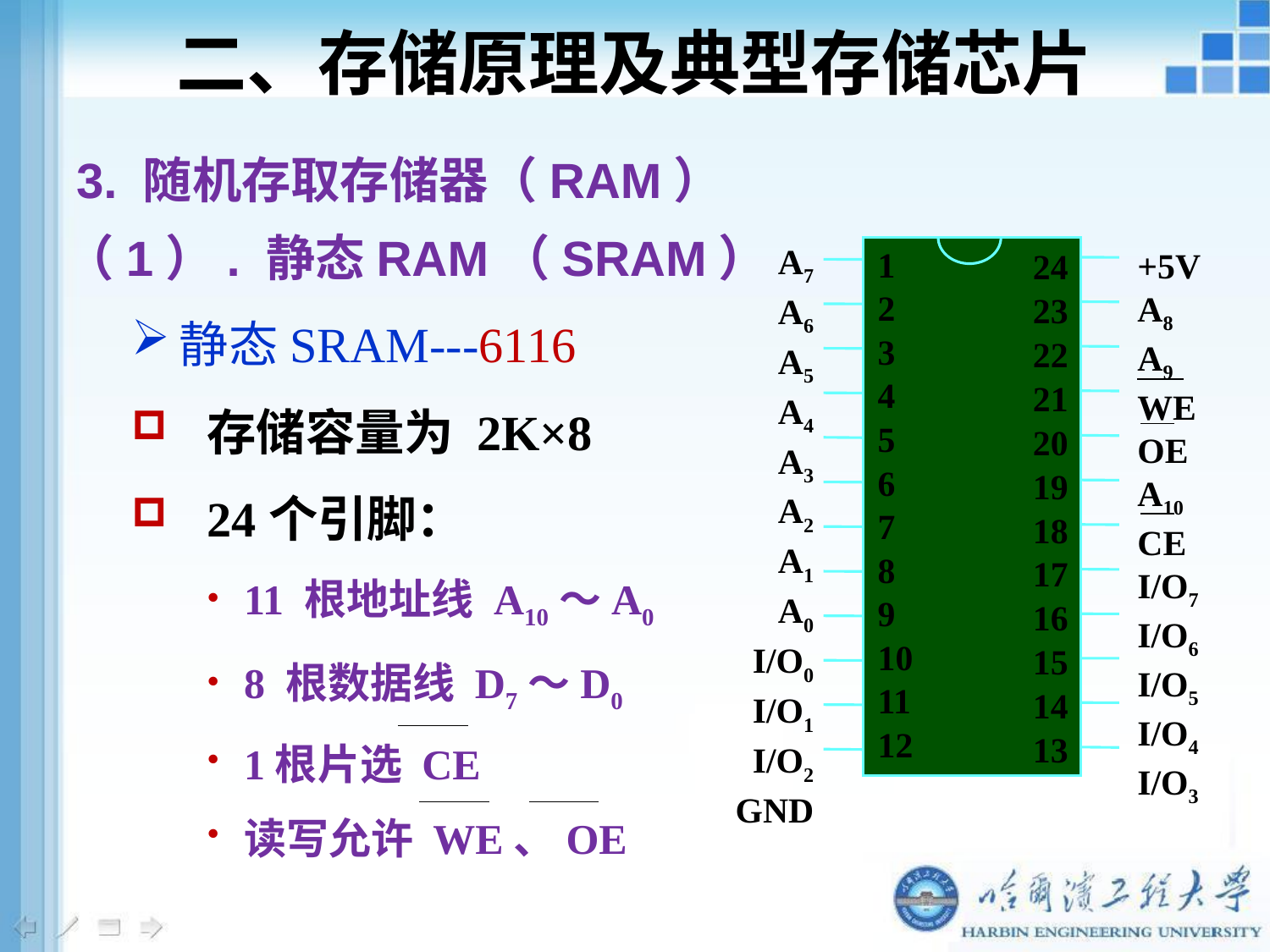

二、存储原理及典型存储芯片
3. 随机存取存储器（RAM）
（1）. 静态RAM（SRAM）
A7
A6
A5
A4
A3
A2
A1
A0
I/O0
I/O1
I/O2
GND

1
2
3
4
5
6
7
8
9
10
11
12
+5V
A8
A9
WE
OE
A10
CE
I/O7
I/O6
I/O5
I/O4
I/O3
24
23
22
21
20
19
18
17
16
15
14
13
静态SRAM---6116
存储容量为 2K×8
24个引脚：
11 根地址线 A10～A0
8 根数据线 D7～D0
1根片选 CE
读写允许 WE、OE